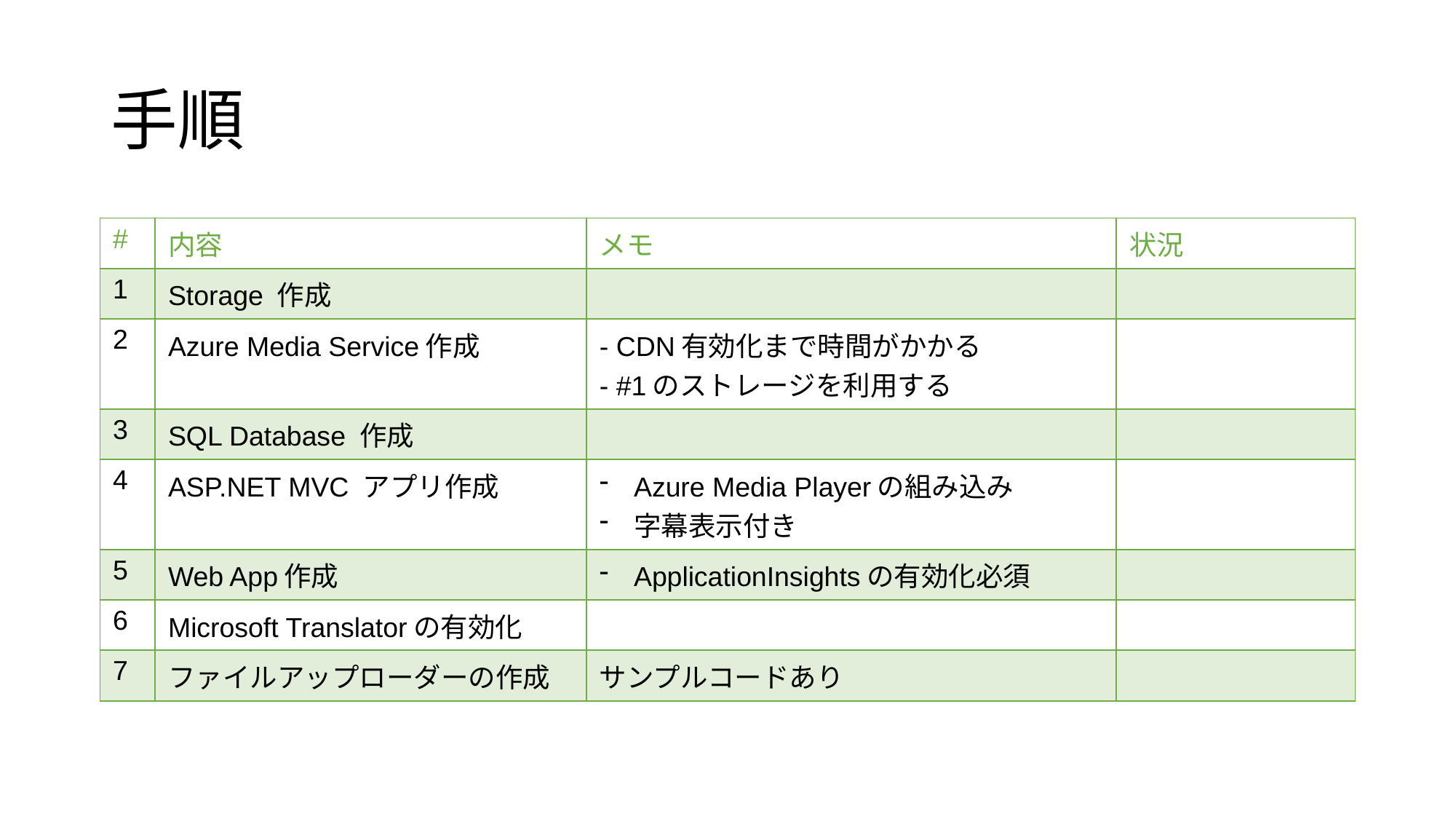

# 手順
| # | 内容 | メモ | 状況 |
| --- | --- | --- | --- |
| 1 | Storage 作成 |  |  |
| 2 | Azure Media Service作成 | - CDN有効化まで時間がかかる - #1のストレージを利用する |  |
| 3 | SQL Database 作成 |  |  |
| 4 | ASP.NET MVC アプリ作成 | Azure Media Playerの組み込み 字幕表示付き |  |
| 5 | Web App作成 | ApplicationInsightsの有効化必須 |  |
| 6 | Microsoft Translatorの有効化 |  |  |
| 7 | ファイルアップローダーの作成 | サンプルコードあり |  |